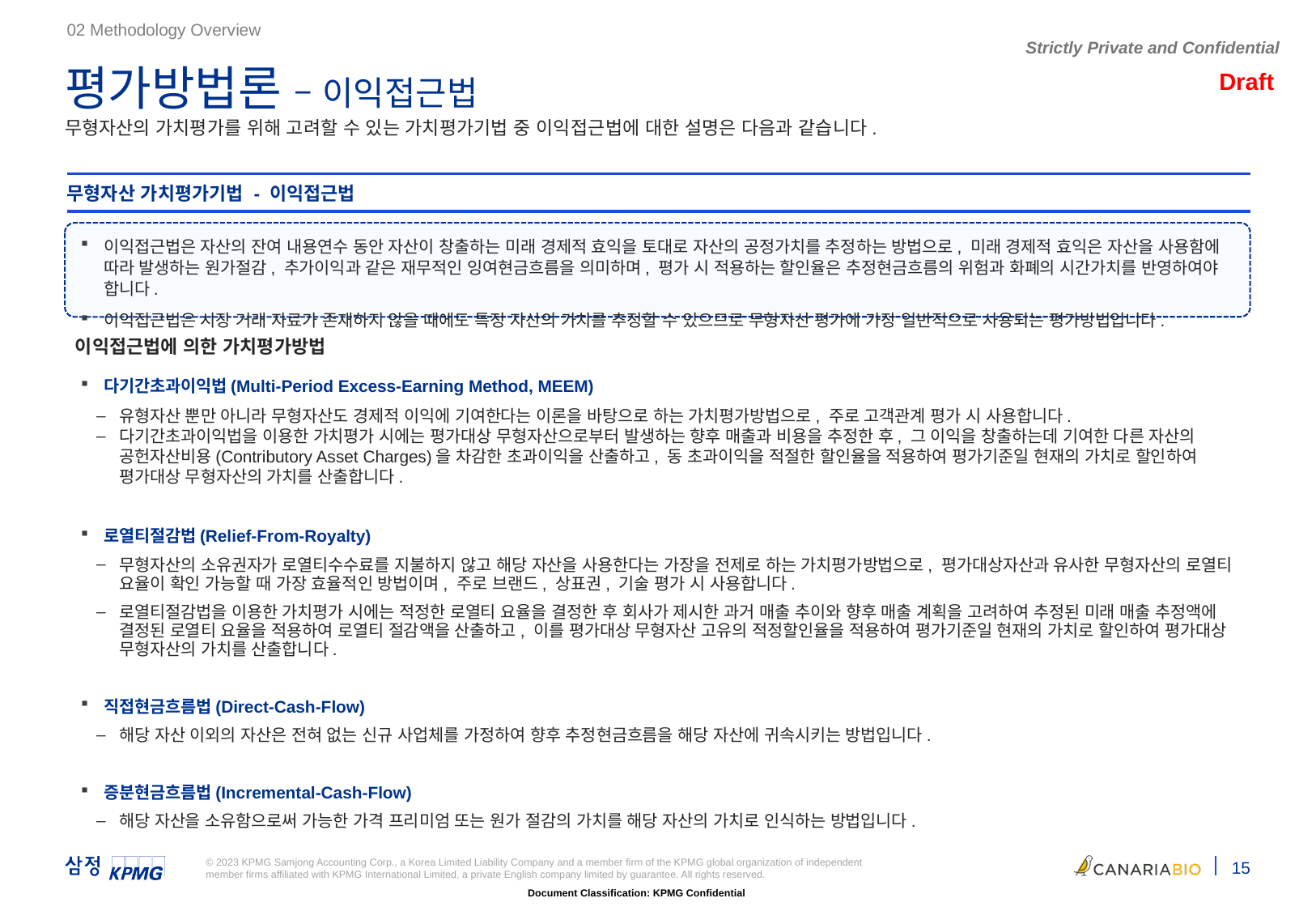

02 Methodology Overview

평가방법론 – 이익접근법
무형자산의 가치평가를 위해 고려할 수 있는 가치평가기법 중 이익접근법에 대한 설명은 다음과 같습니다.
무형자산 가치평가기법 - 이익접근법

이익접근법은 자산의 잔여 내용연수 동안 자산이 창출하는 미래 경제적 효익을 토대로 자산의 공정가치를 추정하는 방법으로, 미래 경제적 효익은 자산을 사용함에 따라 발생하는 원가절감, 추가이익과 같은 재무적인 잉여현금흐름을 의미하며, 평가 시 적용하는 할인율은 추정현금흐름의 위험과 화폐의 시간가치를 반영하여야 합니다.
이익접근법은 시장 거래 자료가 존재하지 않을 때에도 특정 자산의 가치를 추정할 수 있으므로 무형자산 평가에 가장 일반적으로 사용되는 평가방법입니다.

이익접근법에 의한 가치평가방법
다기간초과이익법(Multi-Period Excess-Earning Method, MEEM)
유형자산 뿐만 아니라 무형자산도 경제적 이익에 기여한다는 이론을 바탕으로 하는 가치평가방법으로, 주로 고객관계 평가 시 사용합니다.
다기간초과이익법을 이용한 가치평가 시에는 평가대상 무형자산으로부터 발생하는 향후 매출과 비용을 추정한 후, 그 이익을 창출하는데 기여한 다른 자산의 공헌자산비용(Contributory Asset Charges)을 차감한 초과이익을 산출하고, 동 초과이익을 적절한 할인율을 적용하여 평가기준일 현재의 가치로 할인하여 평가대상 무형자산의 가치를 산출합니다.

로열티절감법(Relief-From-Royalty)
무형자산의 소유권자가 로열티수수료를 지불하지 않고 해당 자산을 사용한다는 가장을 전제로 하는 가치평가방법으로, 평가대상자산과 유사한 무형자산의 로열티 요율이 확인 가능할 때 가장 효율적인 방법이며, 주로 브랜드, 상표권, 기술 평가 시 사용합니다.
로열티절감법을 이용한 가치평가 시에는 적정한 로열티 요율을 결정한 후 회사가 제시한 과거 매출 추이와 향후 매출 계획을 고려하여 추정된 미래 매출 추정액에 결정된 로열티 요율을 적용하여 로열티 절감액을 산출하고, 이를 평가대상 무형자산 고유의 적정할인율을 적용하여 평가기준일 현재의 가치로 할인하여 평가대상 무형자산의 가치를 산출합니다.

직접현금흐름법(Direct-Cash-Flow)
해당 자산 이외의 자산은 전혀 없는 신규 사업체를 가정하여 향후 추정현금흐름을 해당 자산에 귀속시키는 방법입니다.

증분현금흐름법(Incremental-Cash-Flow)
해당 자산을 소유함으로써 가능한 가격 프리미엄 또는 원가 절감의 가치를 해당 자산의 가치로 인식하는 방법입니다.